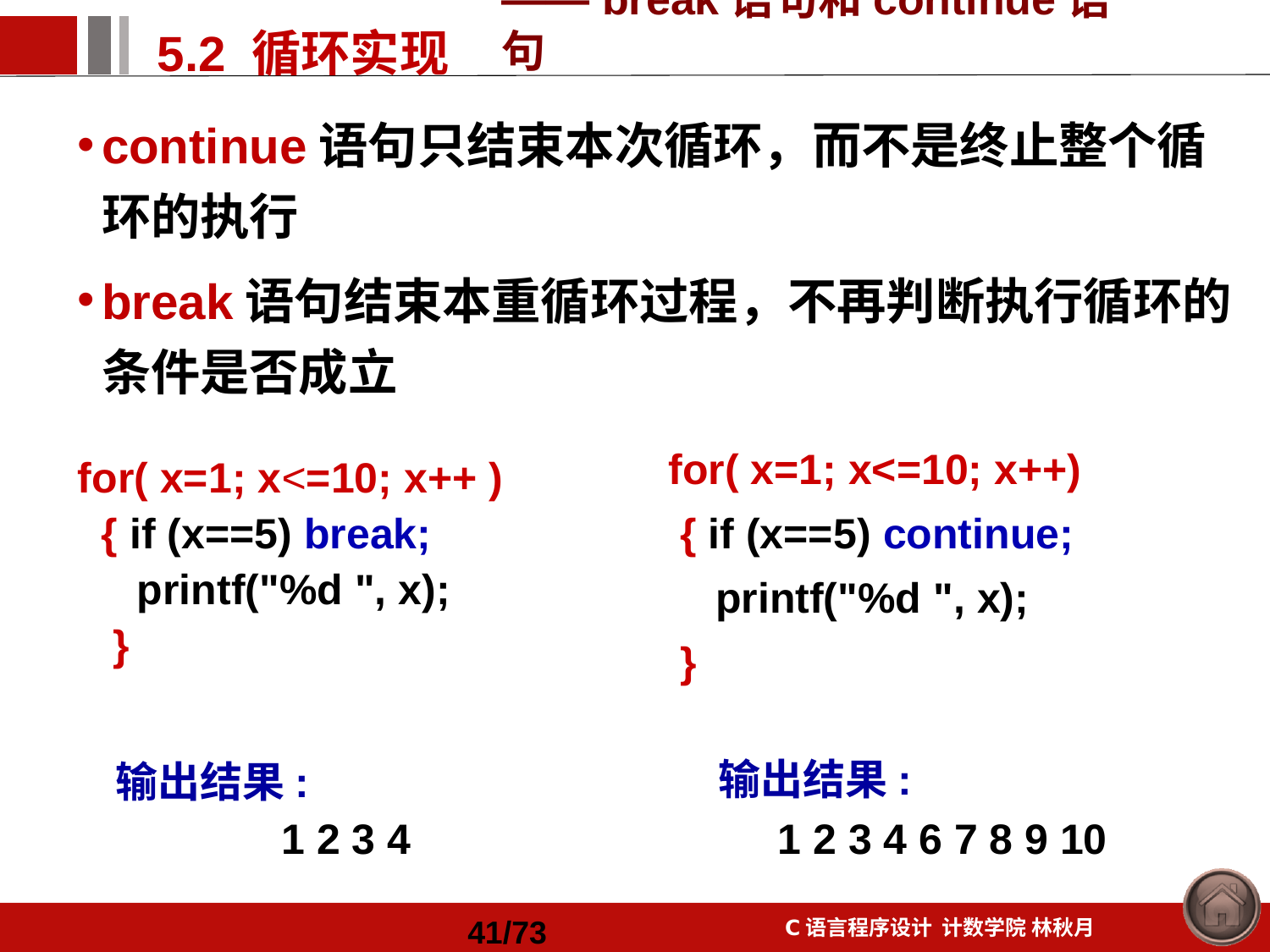

—— break语句和continue语句
continue语句只结束本次循环，而不是终止整个循环的执行
break语句结束本重循环过程，不再判断执行循环的条件是否成立
for( x=1; x<=10; x++)
 { if (x==5) continue;
    printf("%d ", x);
 }
for( x=1; x<=10; x++ )
  { if (x==5) break;
     printf("%d ", x);
   }
输出结果:
     1 2 3 4 6 7 8 9 10
输出结果:
              1 2 3 4